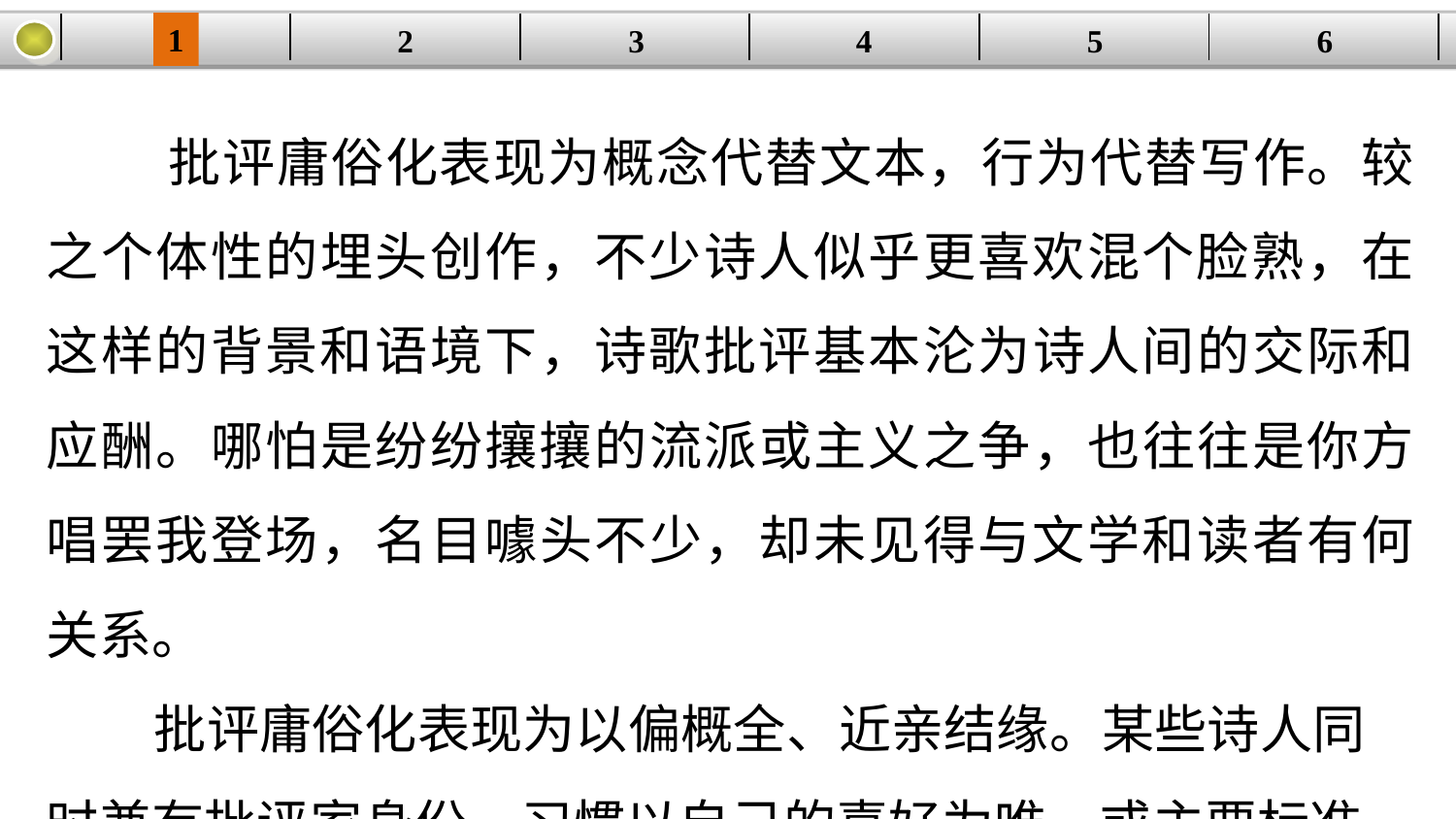

1
3
4
5
6
2
|  |  |  |  |  |  |
| --- | --- | --- | --- | --- | --- |

        批评庸俗化表现为概念代替文本，行为代替写作。较之个体性的埋头创作，不少诗人似乎更喜欢混个脸熟，在这样的背景和语境下，诗歌批评基本沦为诗人间的交际和应酬。哪怕是纷纷攘攘的流派或主义之争，也往往是你方唱罢我登场，名目噱头不少，却未见得与文学和读者有何关系。
        批评庸俗化表现为以偏概全、近亲结缘。某些诗人同时兼有批评家身份，习惯以自己的喜好为唯一或主要标准。